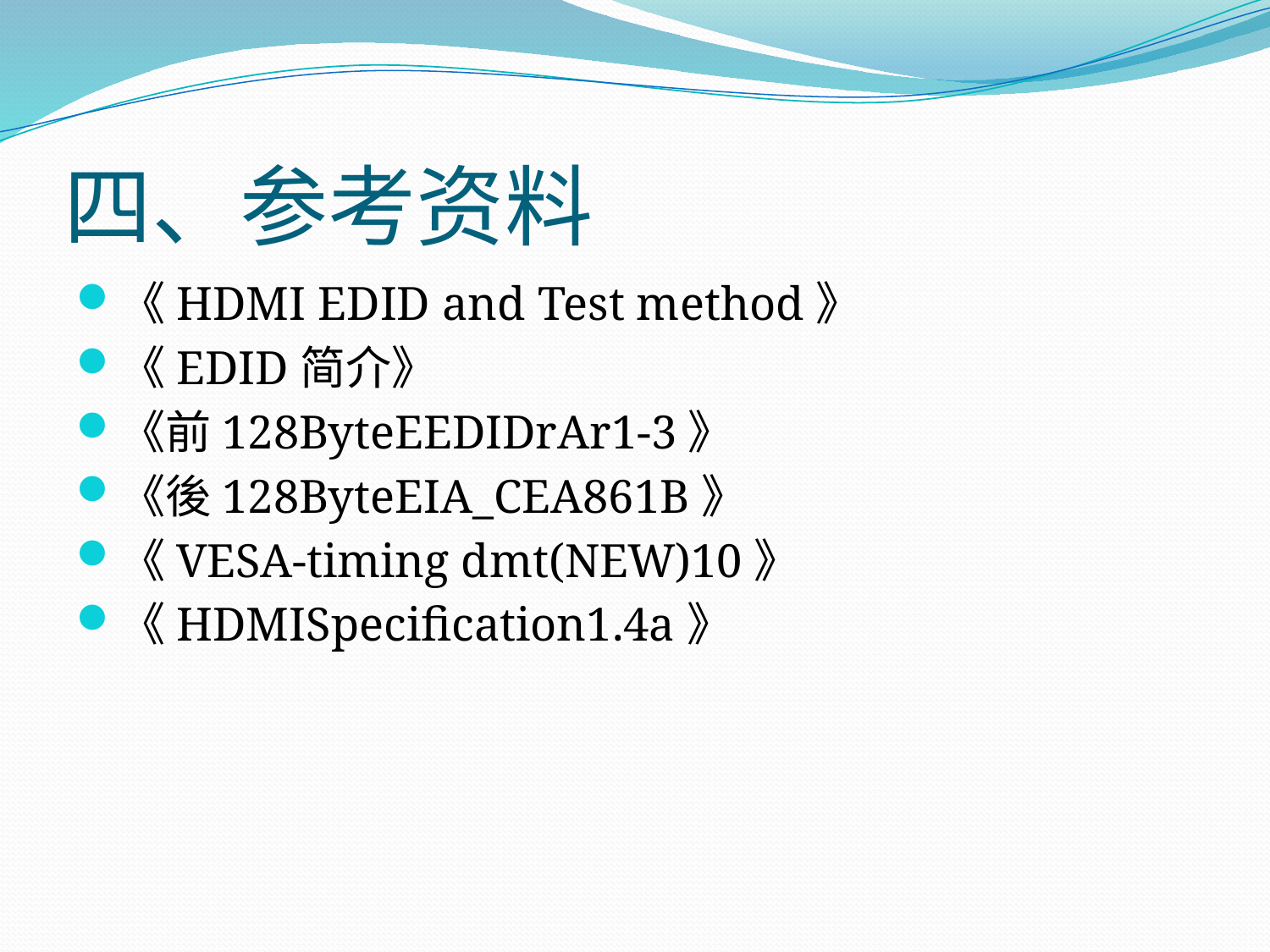

# 四、参考资料
《HDMI EDID and Test method》
《EDID简介》
《前128ByteEEDIDrAr1-3》
《後128ByteEIA_CEA861B》
《VESA-timing dmt(NEW)10》
《HDMISpecification1.4a》